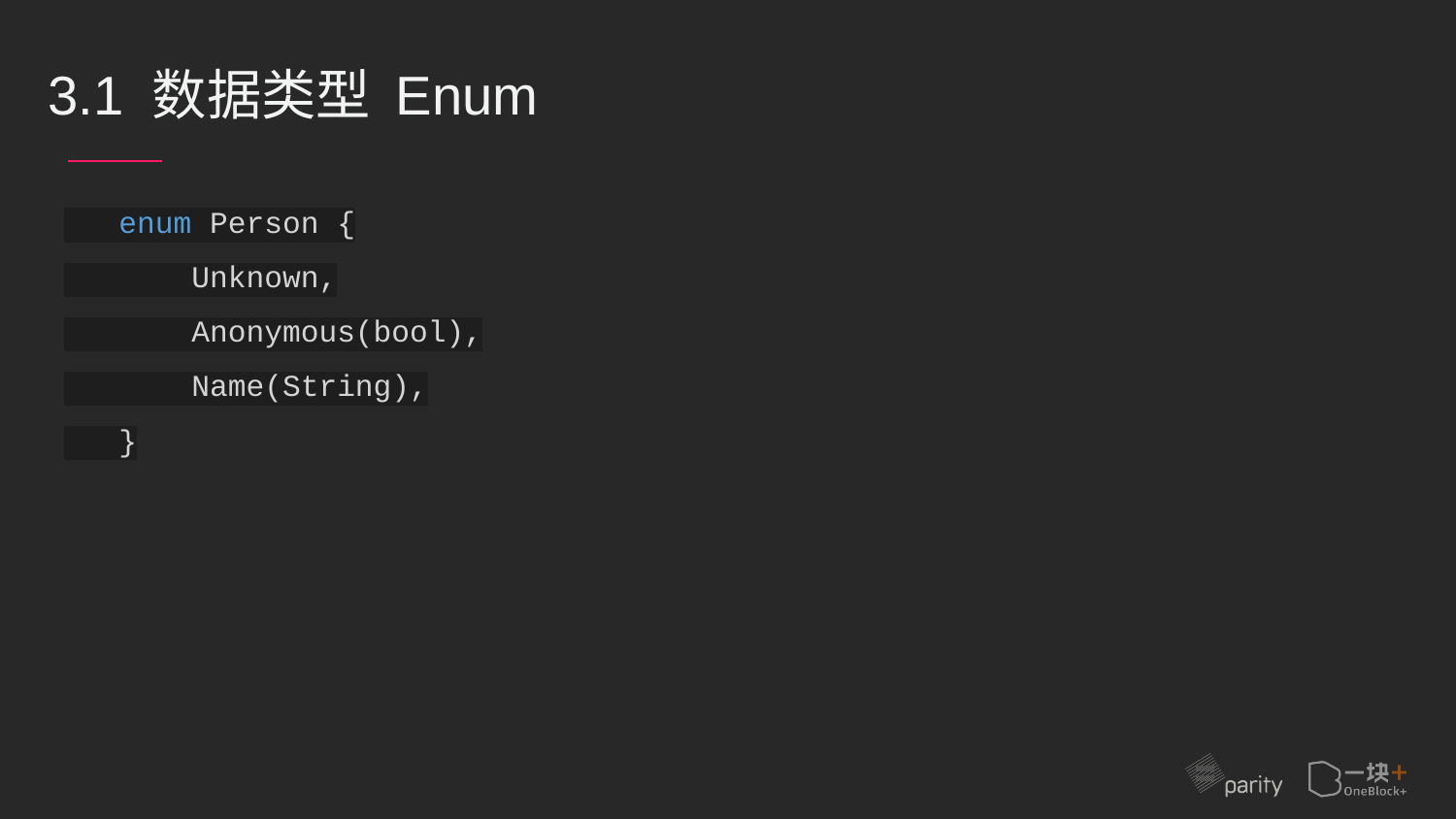

3.1 数据类型 Enum
   enum Person {
       Unknown,
       Anonymous(bool),
       Name(String),
   }